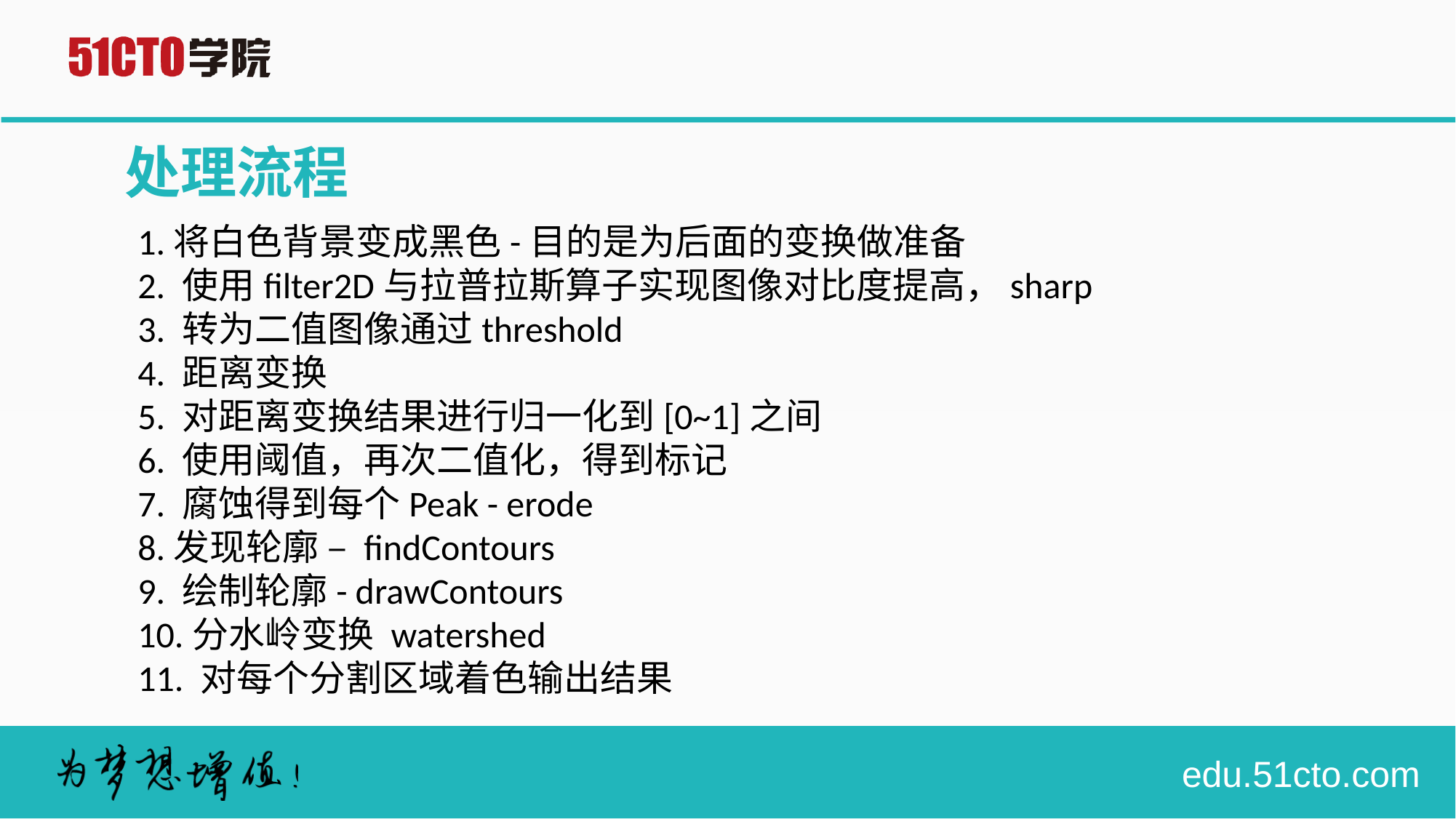

# 处理流程
1.将白色背景变成黑色-目的是为后面的变换做准备
2. 使用filter2D与拉普拉斯算子实现图像对比度提高，sharp
3. 转为二值图像通过threshold
4. 距离变换
5. 对距离变换结果进行归一化到[0~1]之间
6. 使用阈值，再次二值化，得到标记
7. 腐蚀得到每个Peak - erode
8.发现轮廓 – findContours
9. 绘制轮廓- drawContours
10.分水岭变换 watershed
11. 对每个分割区域着色输出结果